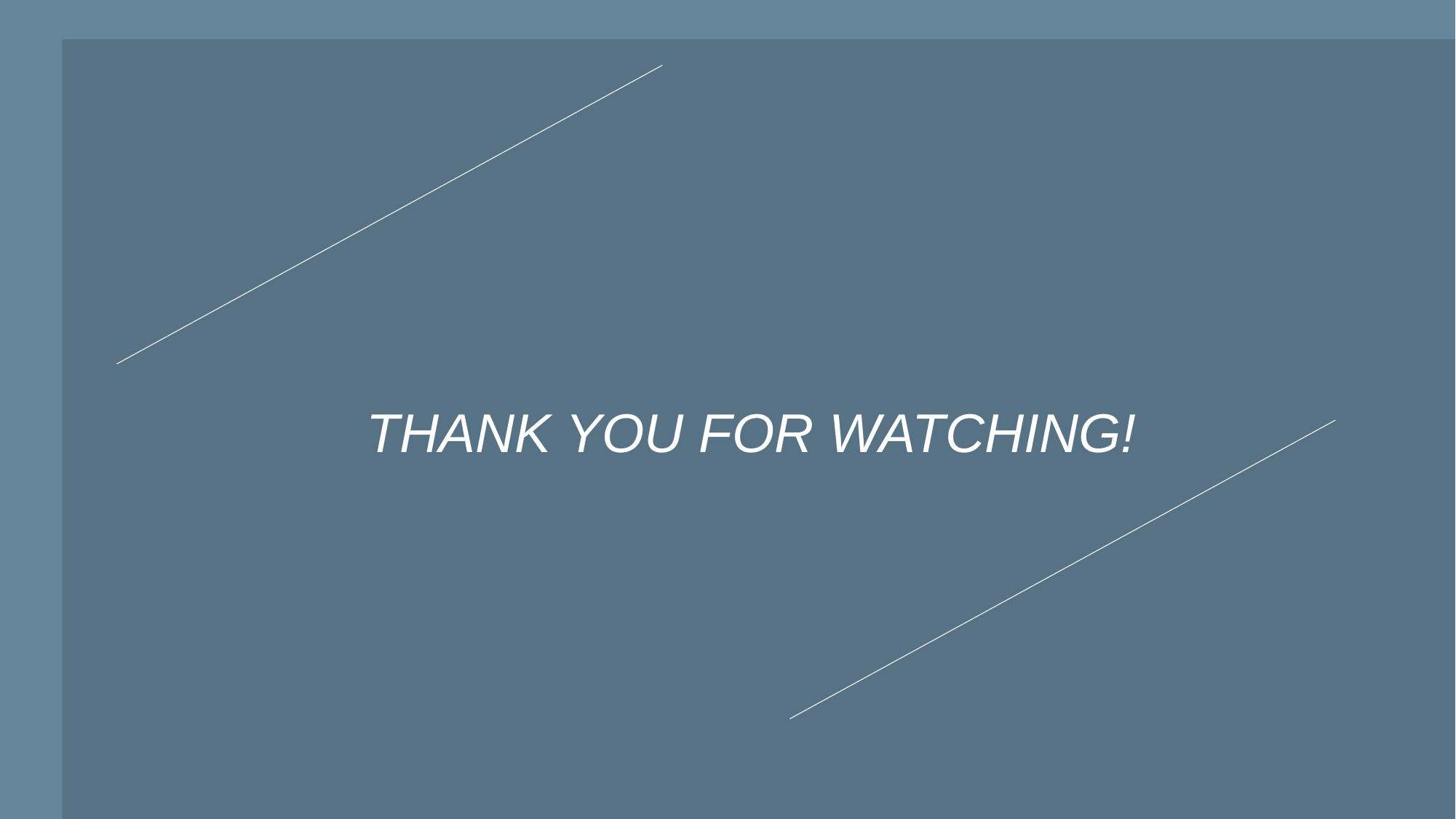

슬라이드 배경에 이미지를 채워 넣어 보세요
		     THANK YOU FOR WATCHING!